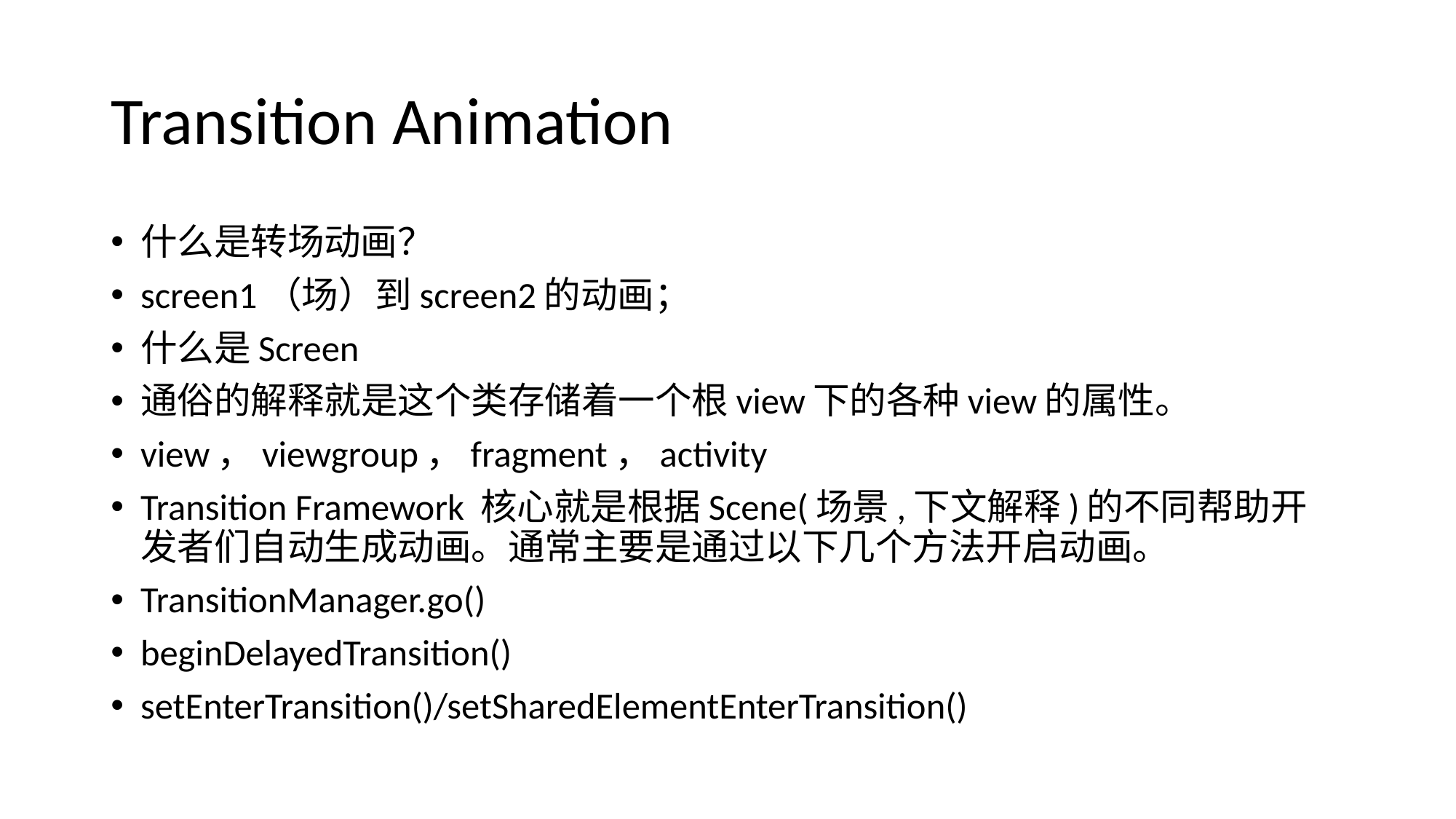

# Transition Animation
什么是转场动画？
screen1（场）到screen2的动画；
什么是Screen
通俗的解释就是这个类存储着一个根view下的各种view的属性。
view，viewgroup，fragment，activity
Transition Framework 核心就是根据Scene(场景,下文解释)的不同帮助开发者们自动生成动画。通常主要是通过以下几个方法开启动画。
TransitionManager.go()
beginDelayedTransition()
setEnterTransition()/setSharedElementEnterTransition()